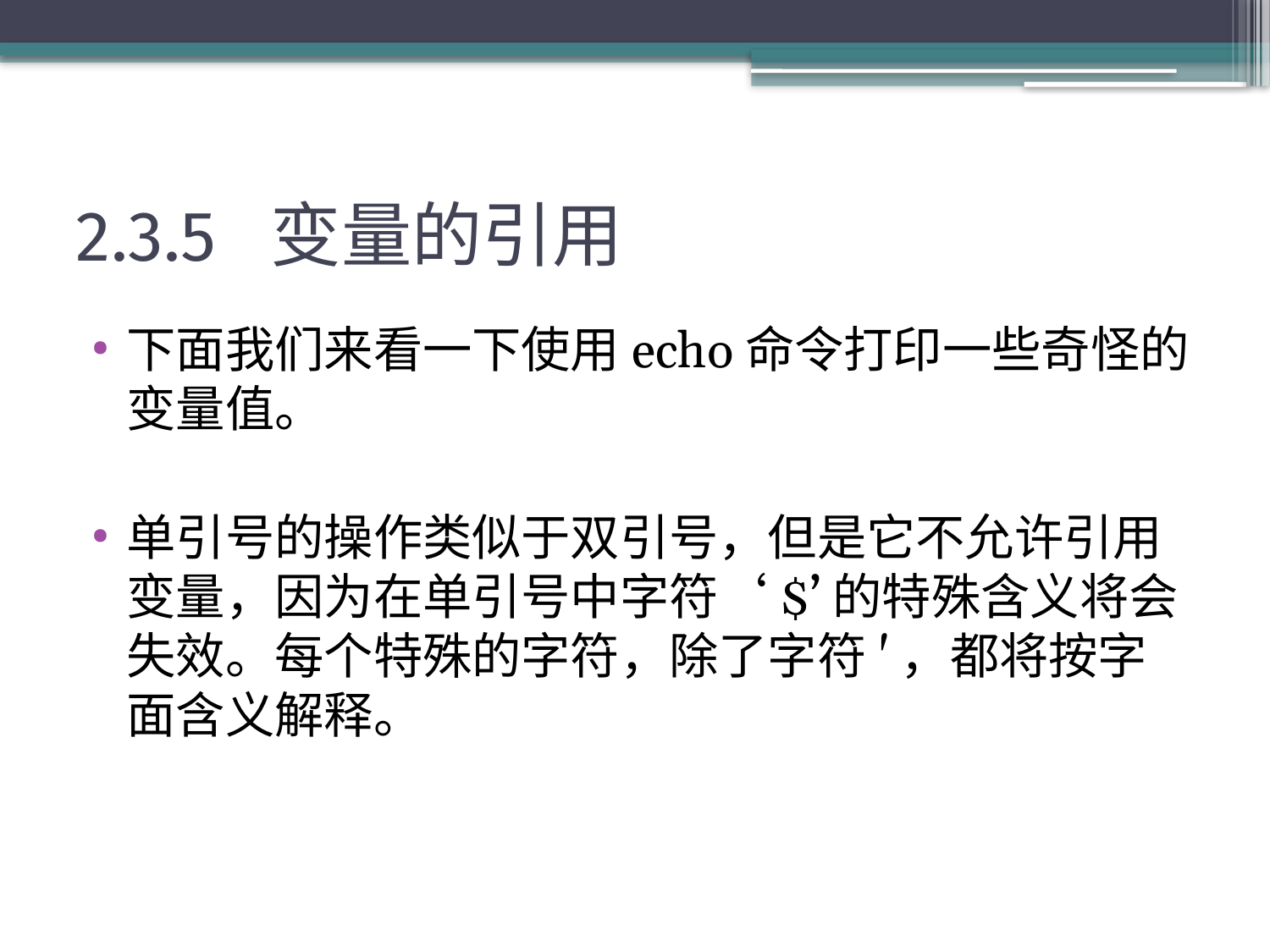

# 2.3.5  变量的引用
下面我们来看一下使用echo命令打印一些奇怪的变量值。

单引号的操作类似于双引号，但是它不允许引用变量，因为在单引号中字符‘$’的特殊含义将会失效。每个特殊的字符，除了字符'，都将按字面含义解释。